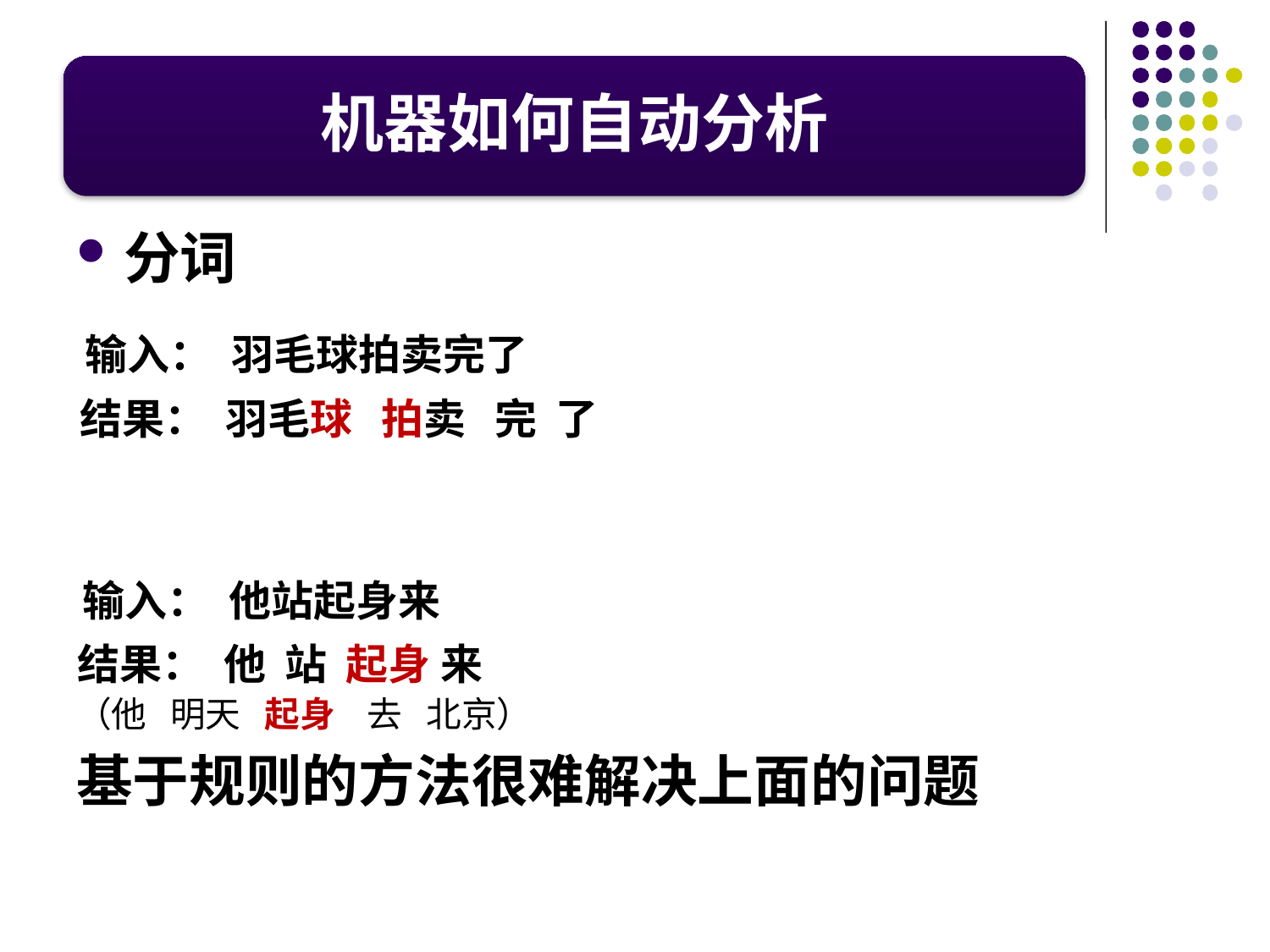

机器如何自动分析
分词

（他   明天   起身    去   北京）
基于规则的方法很难解决上面的问题

输入：  羽毛球拍卖完了
结果：  羽毛球   拍卖   完  了
输入：  他站起身来
结果：  他  站  起身 来